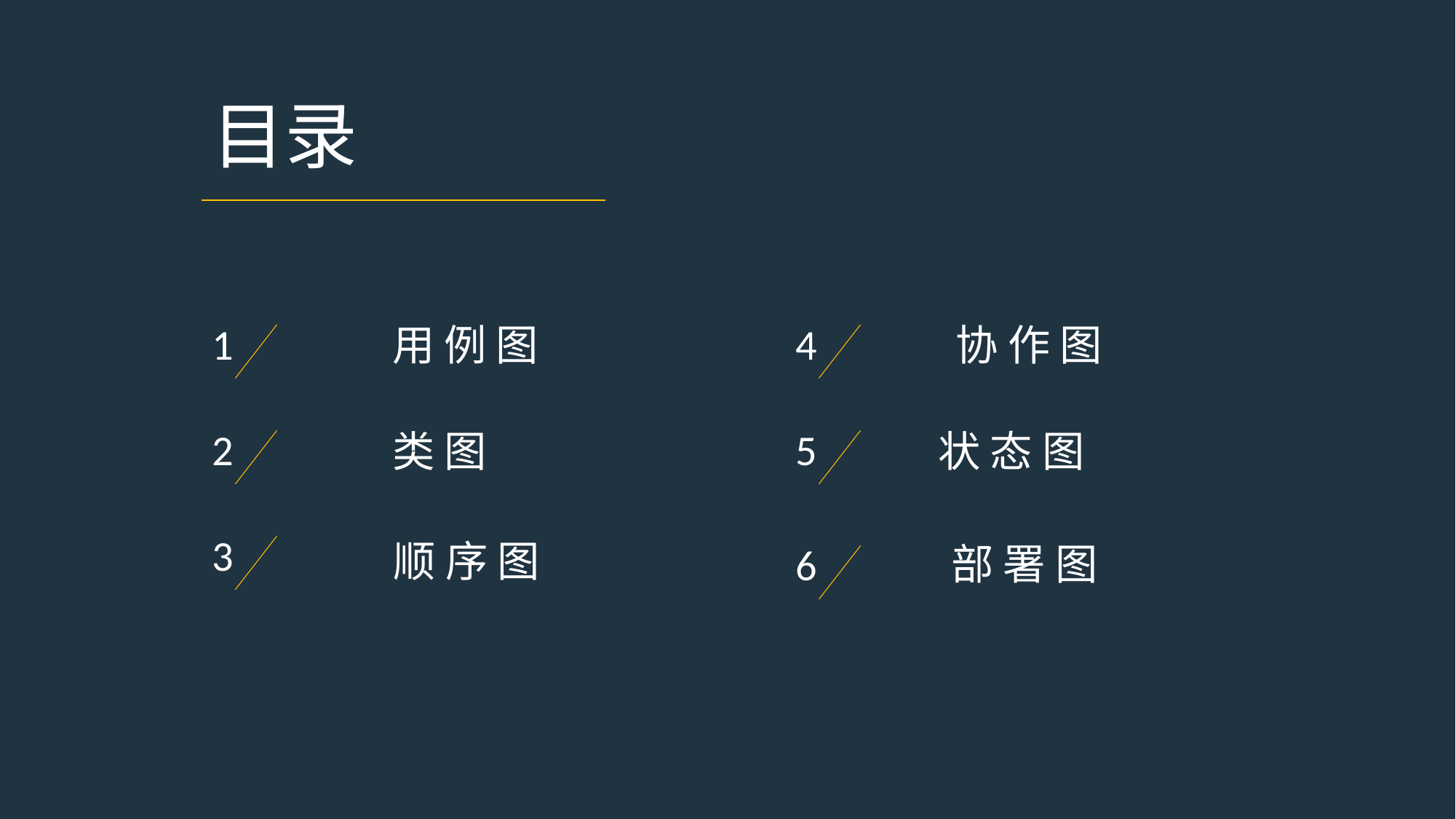

目录
1
4
          用 例 图
        协 作 图
2
5
          类 图
      状 态 图
3
          顺 序 图
       部 署 图
6